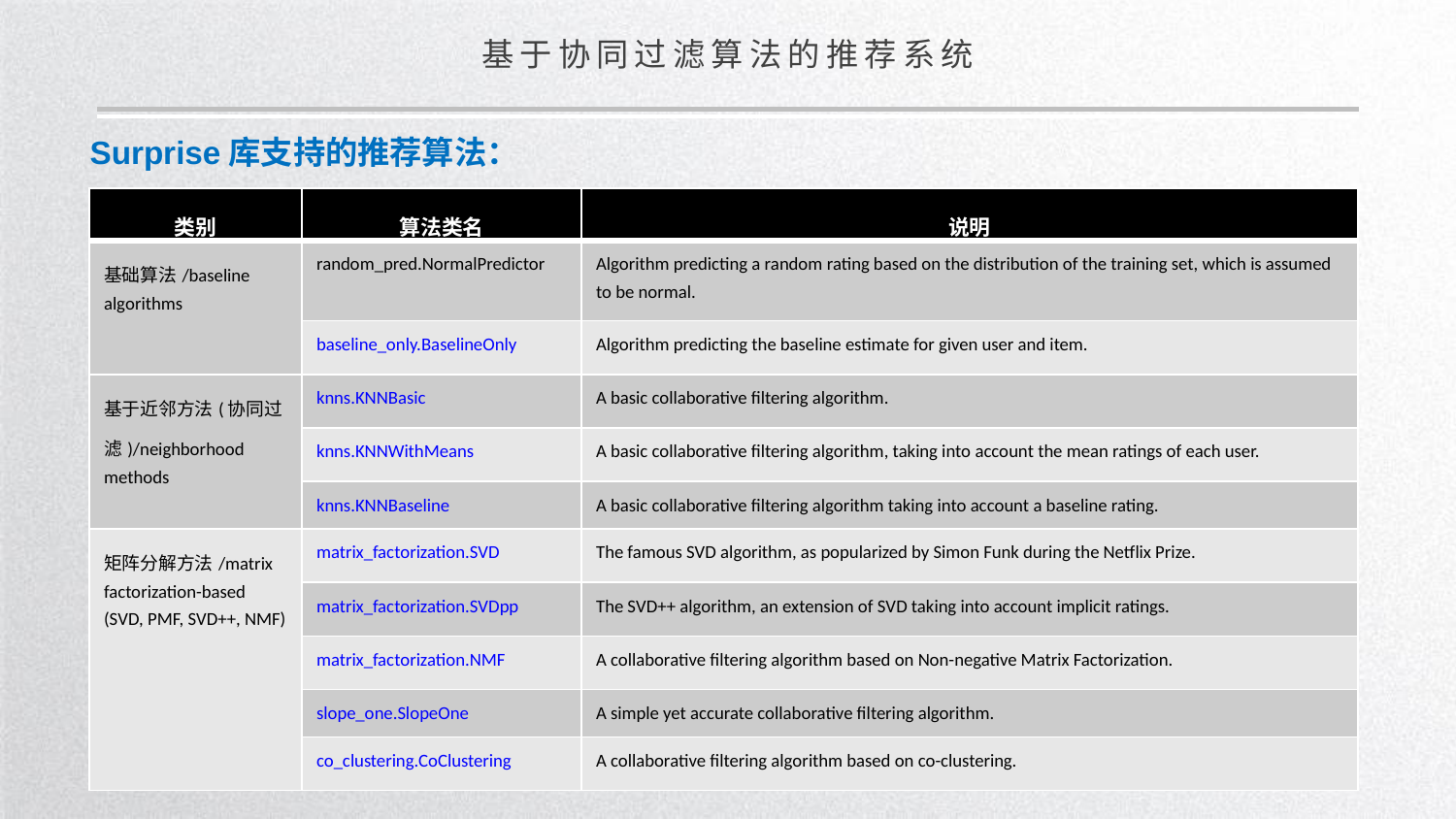

基于协同过滤算法的推荐系统
Surprise库支持的推荐算法：
| 类别 | 算法类名 | 说明 |
| --- | --- | --- |
| 基础算法/baseline algorithms | random\_pred.NormalPredictor | Algorithm predicting a random rating based on the distribution of the training set, which is assumed to be normal. |
|  | baseline\_only.BaselineOnly | Algorithm predicting the baseline estimate for given user and item. |
| 基于近邻方法(协同过滤)/neighborhood methods | knns.KNNBasic | A basic collaborative filtering algorithm. |
|  | knns.KNNWithMeans | A basic collaborative filtering algorithm, taking into account the mean ratings of each user. |
|  | knns.KNNBaseline | A basic collaborative filtering algorithm taking into account a baseline rating. |
| 矩阵分解方法/matrix factorization-based (SVD, PMF, SVD++, NMF) | matrix\_factorization.SVD | The famous SVD algorithm, as popularized by Simon Funk during the Netflix Prize. |
|  | matrix\_factorization.SVDpp | The SVD++ algorithm, an extension of SVD taking into account implicit ratings. |
|  | matrix\_factorization.NMF | A collaborative filtering algorithm based on Non-negative Matrix Factorization. |
|  | slope\_one.SlopeOne | A simple yet accurate collaborative filtering algorithm. |
|  | co\_clustering.CoClustering | A collaborative filtering algorithm based on co-clustering. |